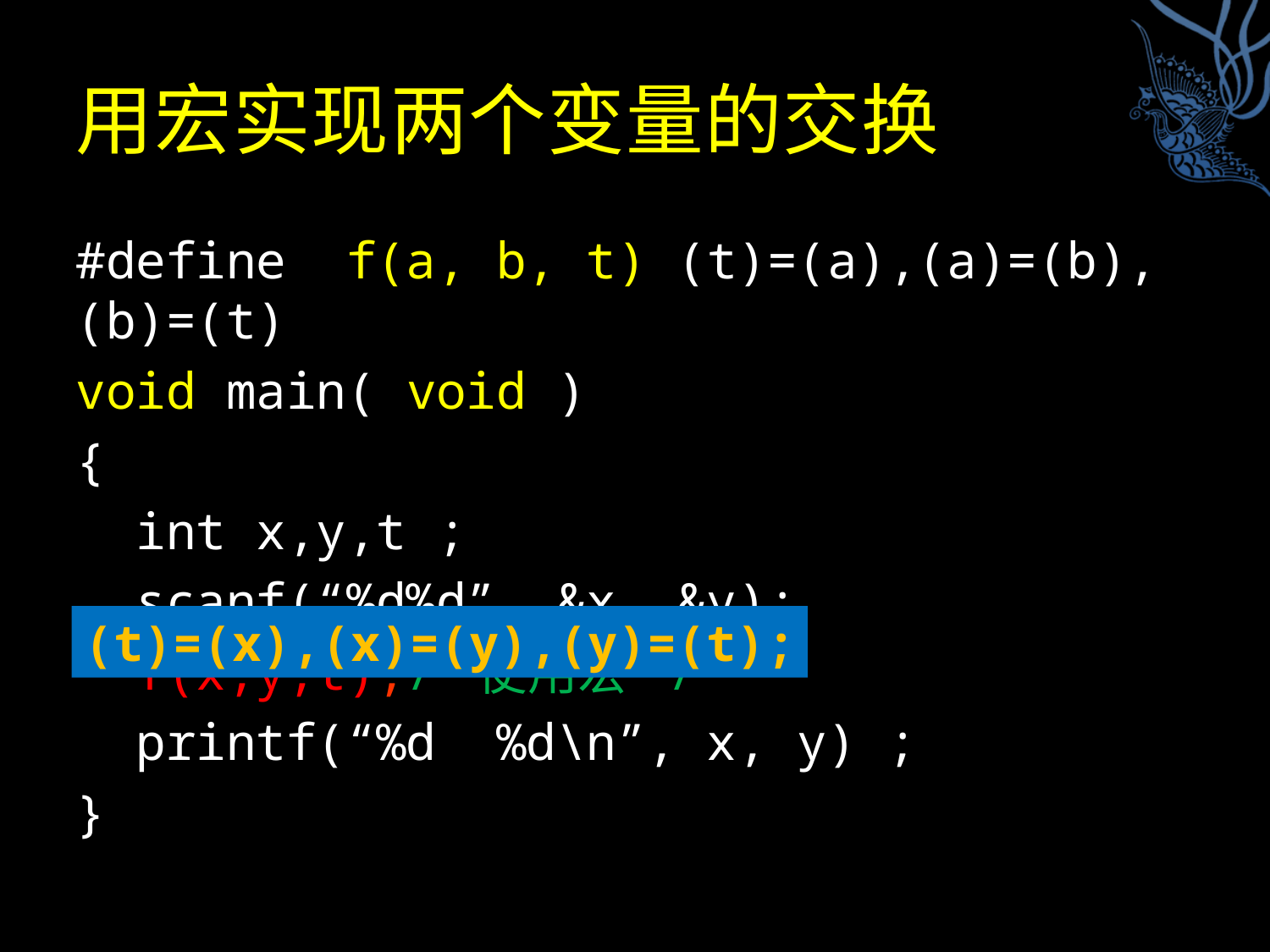

# 用宏实现两个变量的交换
#define  f(a, b, t) (t)=(a),(a)=(b),(b)=(t)
void main( void )
{
  int x,y,t ;
  scanf(“%d%d”, &x, &y);
  f(x,y,t);/*使用宏*/
  printf(“%d  %d\n”, x, y) ;
}
(t)=(x),(x)=(y),(y)=(t);